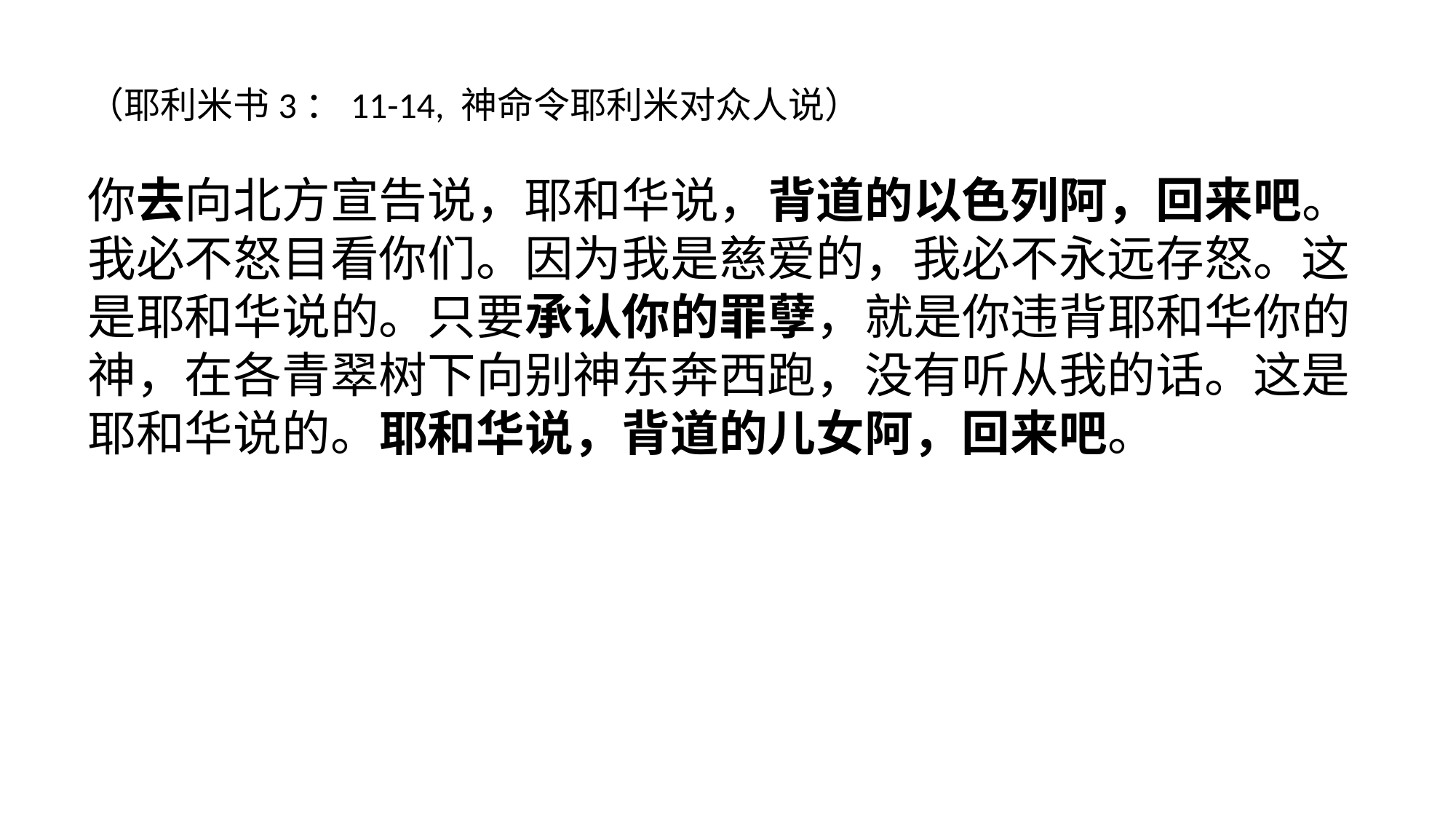

（耶利米书3：11-14, 神命令耶利米对众人说）

你去向北方宣告说，耶和华说，背道的以色列阿，回来吧。我必不怒目看你们。因为我是慈爱的，我必不永远存怒。这是耶和华说的。只要承认你的罪孽，就是你违背耶和华你的神，在各青翠树下向别神东奔西跑，没有听从我的话。这是耶和华说的。耶和华说，背道的儿女阿，回来吧。